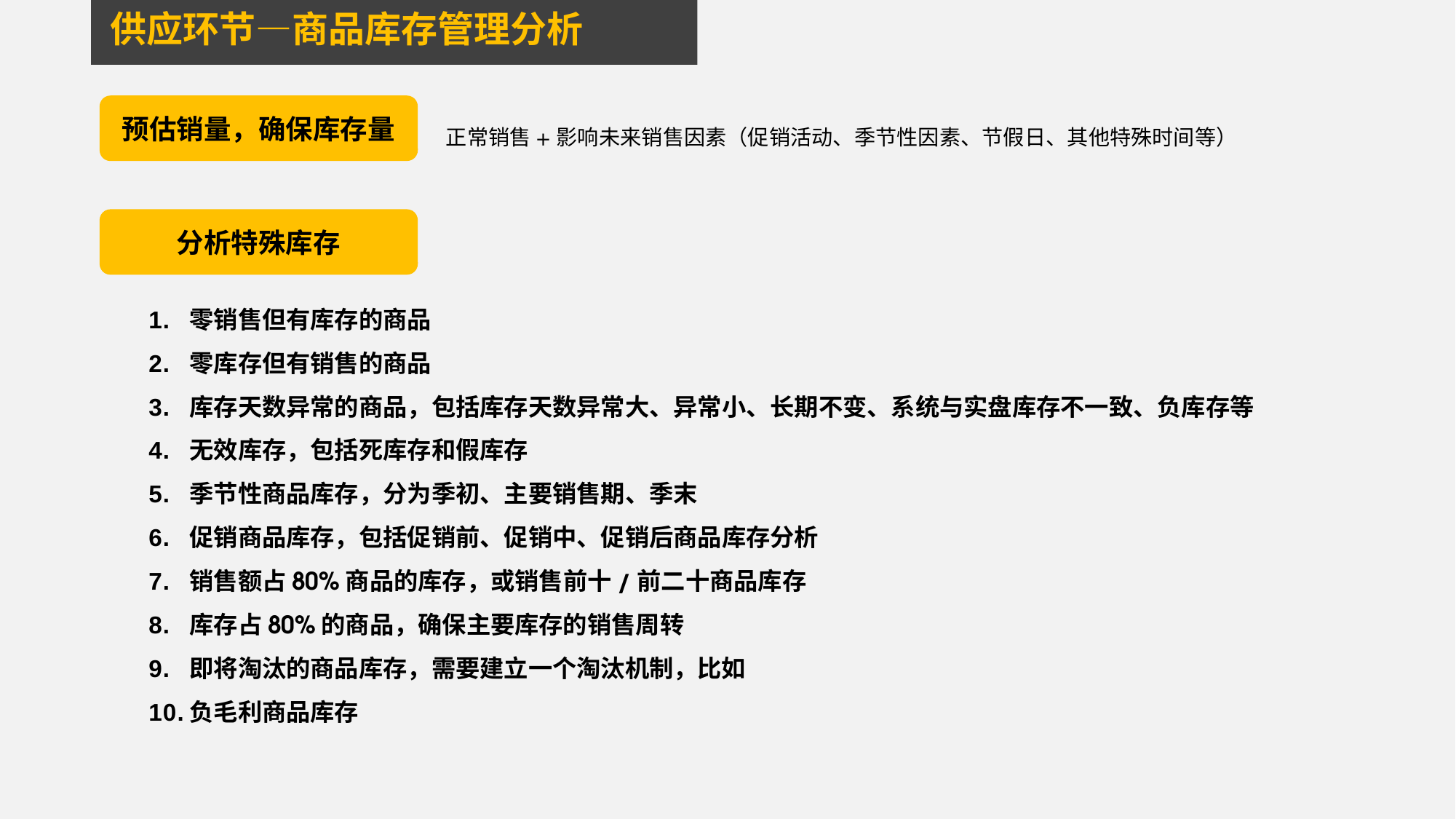

供应环节—商品库存管理分析
预估销量，确保库存量
正常销售+影响未来销售因素（促销活动、季节性因素、节假日、其他特殊时间等）
分析特殊库存
零销售但有库存的商品
零库存但有销售的商品
库存天数异常的商品，包括库存天数异常大、异常小、长期不变、系统与实盘库存不一致、负库存等
无效库存，包括死库存和假库存
季节性商品库存，分为季初、主要销售期、季末
促销商品库存，包括促销前、促销中、促销后商品库存分析
销售额占80%商品的库存，或销售前十/前二十商品库存
库存占80%的商品，确保主要库存的销售周转
即将淘汰的商品库存，需要建立一个淘汰机制，比如
负毛利商品库存